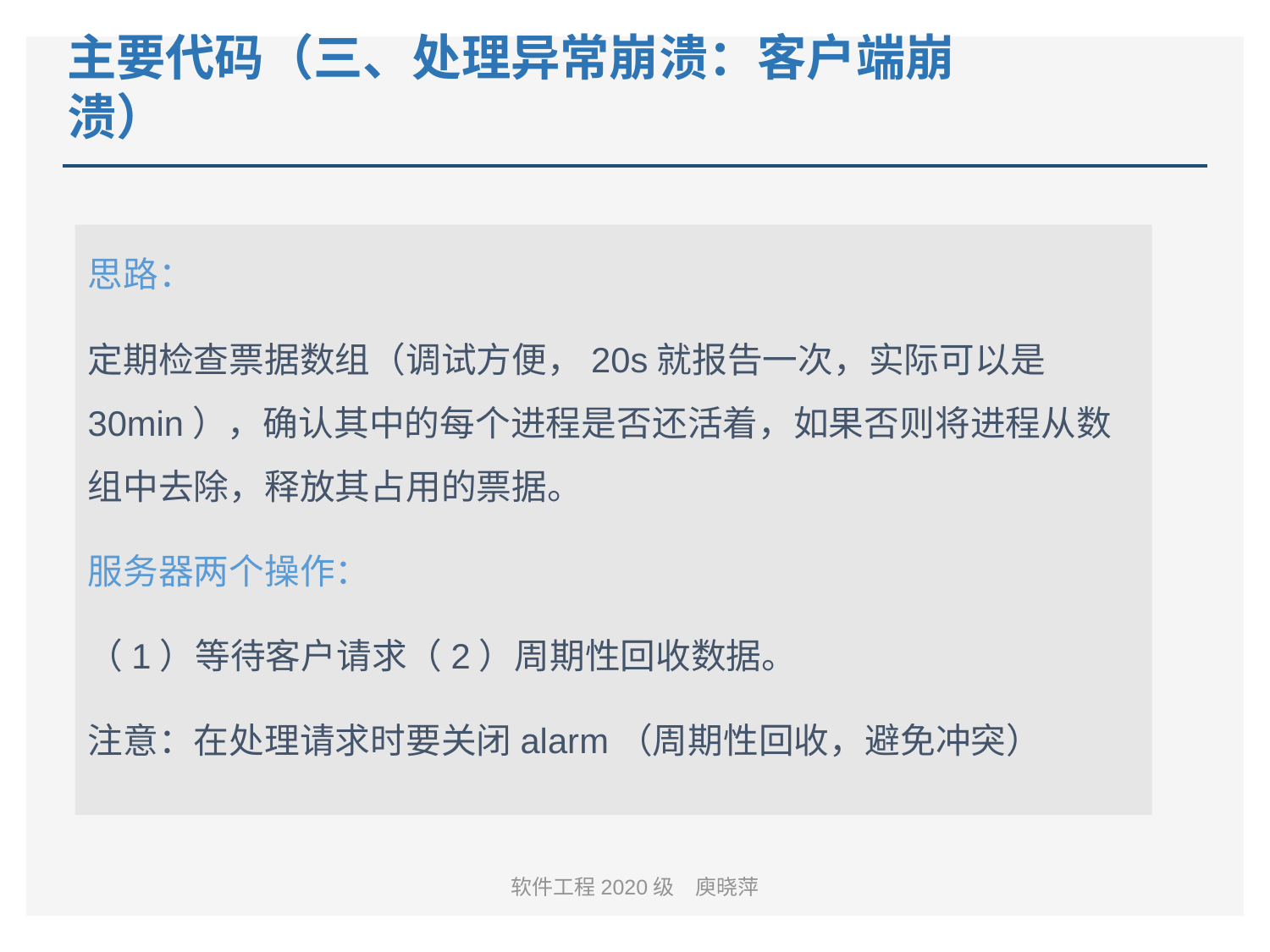

# 主要代码（三、处理异常崩溃：客户端崩溃）

思路：
定期检查票据数组（调试方便，20s就报告一次，实际可以是30min），确认其中的每个进程是否还活着，如果否则将进程从数组中去除，释放其占用的票据。
服务器两个操作：
（1）等待客户请求（2）周期性回收数据。
注意：在处理请求时要关闭alarm（周期性回收，避免冲突）

软件工程2020级　庾晓萍
9